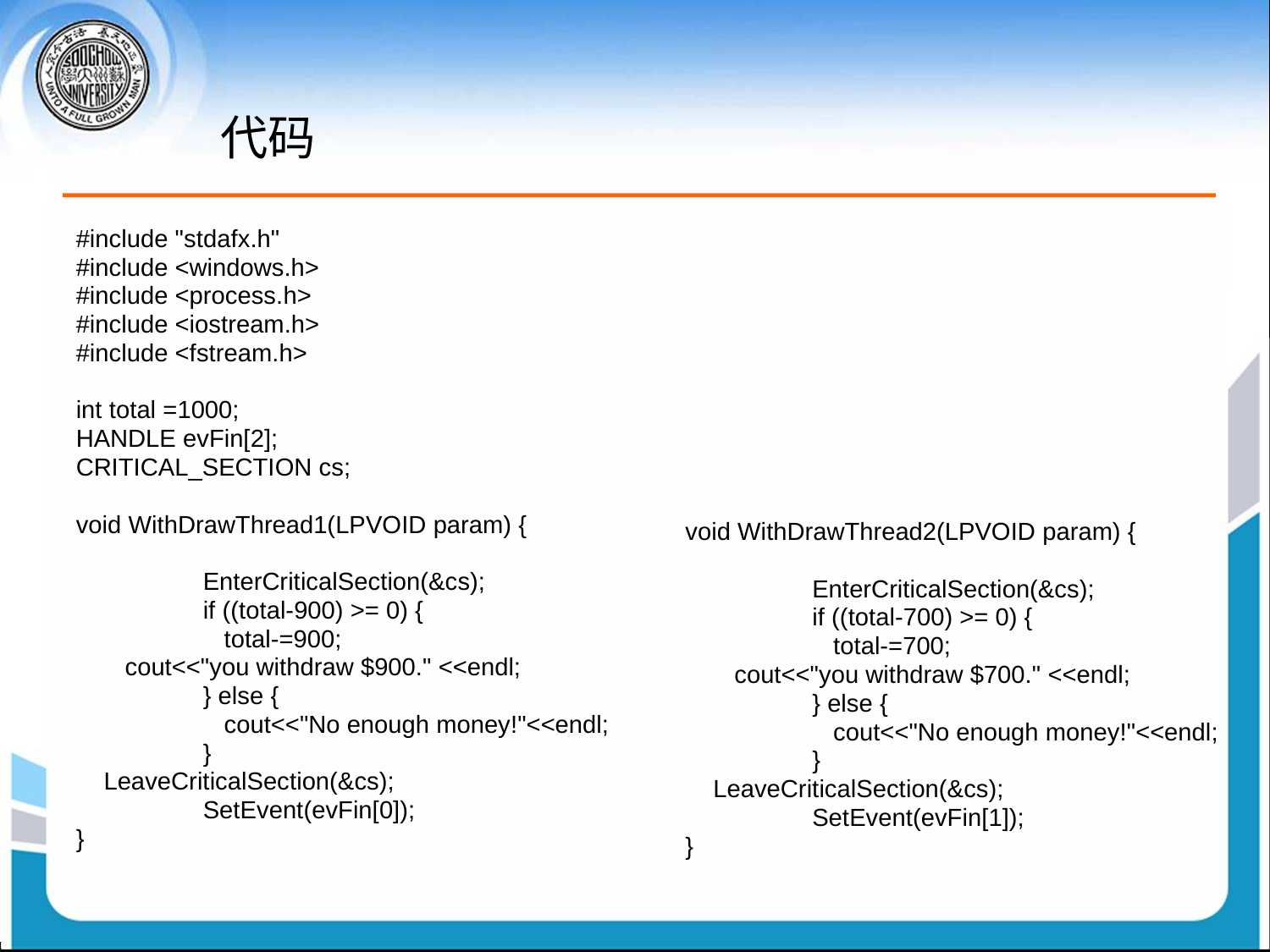

# 代码
#include "stdafx.h"
#include <windows.h>
#include <process.h>
#include <iostream.h>
#include <fstream.h>

int total =1000;
HANDLE evFin[2];
CRITICAL_SECTION cs;

void WithDrawThread1(LPVOID param) {

	EnterCriticalSection(&cs);
	if ((total-900) >= 0) {
	   total-=900;
       cout<<"you withdraw $900." <<endl;
	} else {
	   cout<<"No enough money!"<<endl;
	}
    LeaveCriticalSection(&cs);
	SetEvent(evFin[0]);
}

void WithDrawThread2(LPVOID param) {

	EnterCriticalSection(&cs);
	if ((total-700) >= 0) {
	   total-=700;
       cout<<"you withdraw $700." <<endl;
	} else {
	   cout<<"No enough money!"<<endl;
	}
    LeaveCriticalSection(&cs);
	SetEvent(evFin[1]);
}